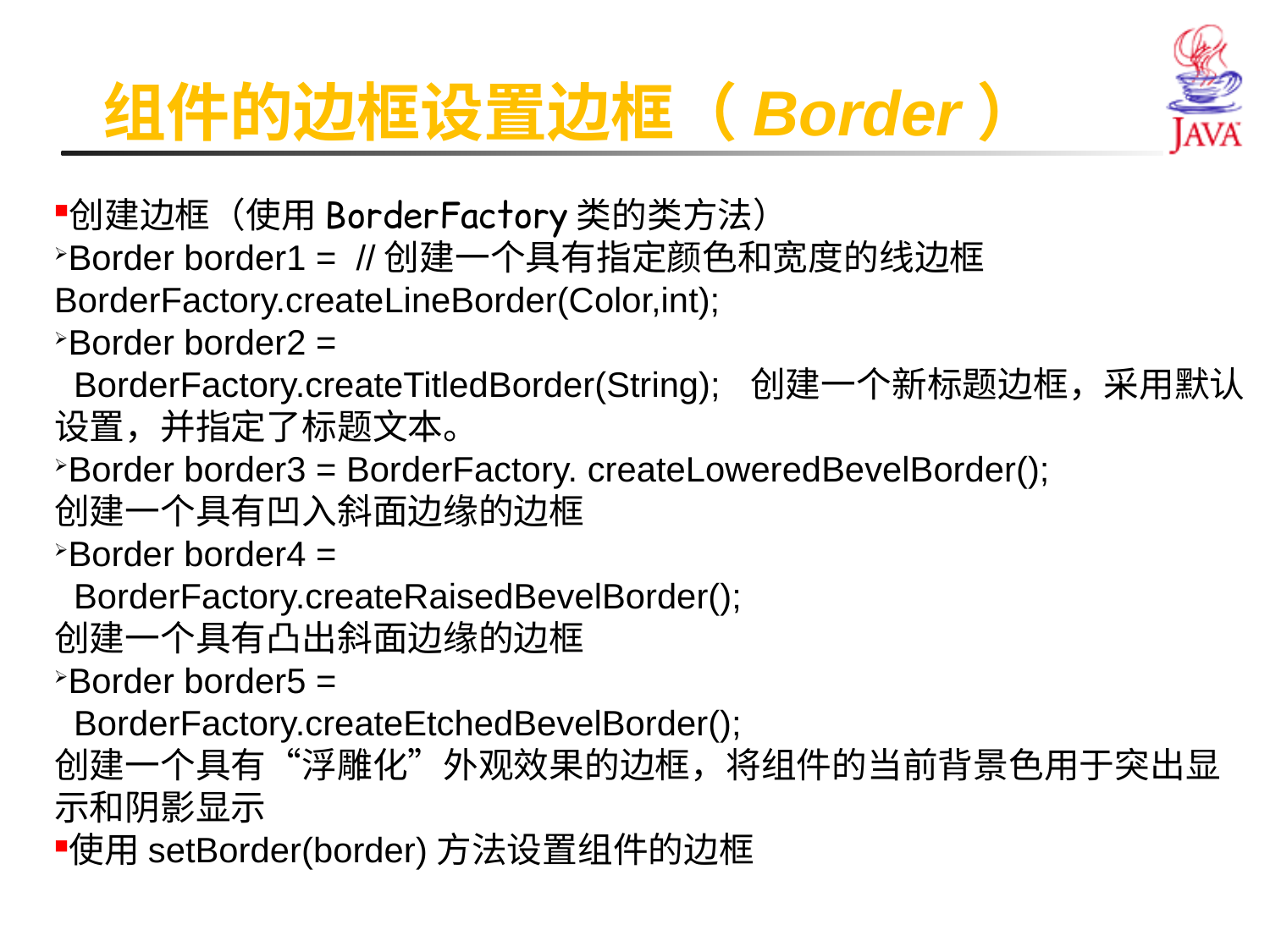

组件的边框设置边框（Border）

创建边框（使用BorderFactory类的类方法）
Border border1 =  //创建一个具有指定颜色和宽度的线边框BorderFactory.createLineBorder(Color,int);
Border border2 =
  BorderFactory.createTitledBorder(String);  创建一个新标题边框，采用默认设置，并指定了标题文本。
Border border3 = BorderFactory. createLoweredBevelBorder();
创建一个具有凹入斜面边缘的边框
Border border4 =
  BorderFactory.createRaisedBevelBorder();
创建一个具有凸出斜面边缘的边框
Border border5 =
  BorderFactory.createEtchedBevelBorder();
创建一个具有“浮雕化”外观效果的边框，将组件的当前背景色用于突出显示和阴影显示
使用setBorder(border)方法设置组件的边框